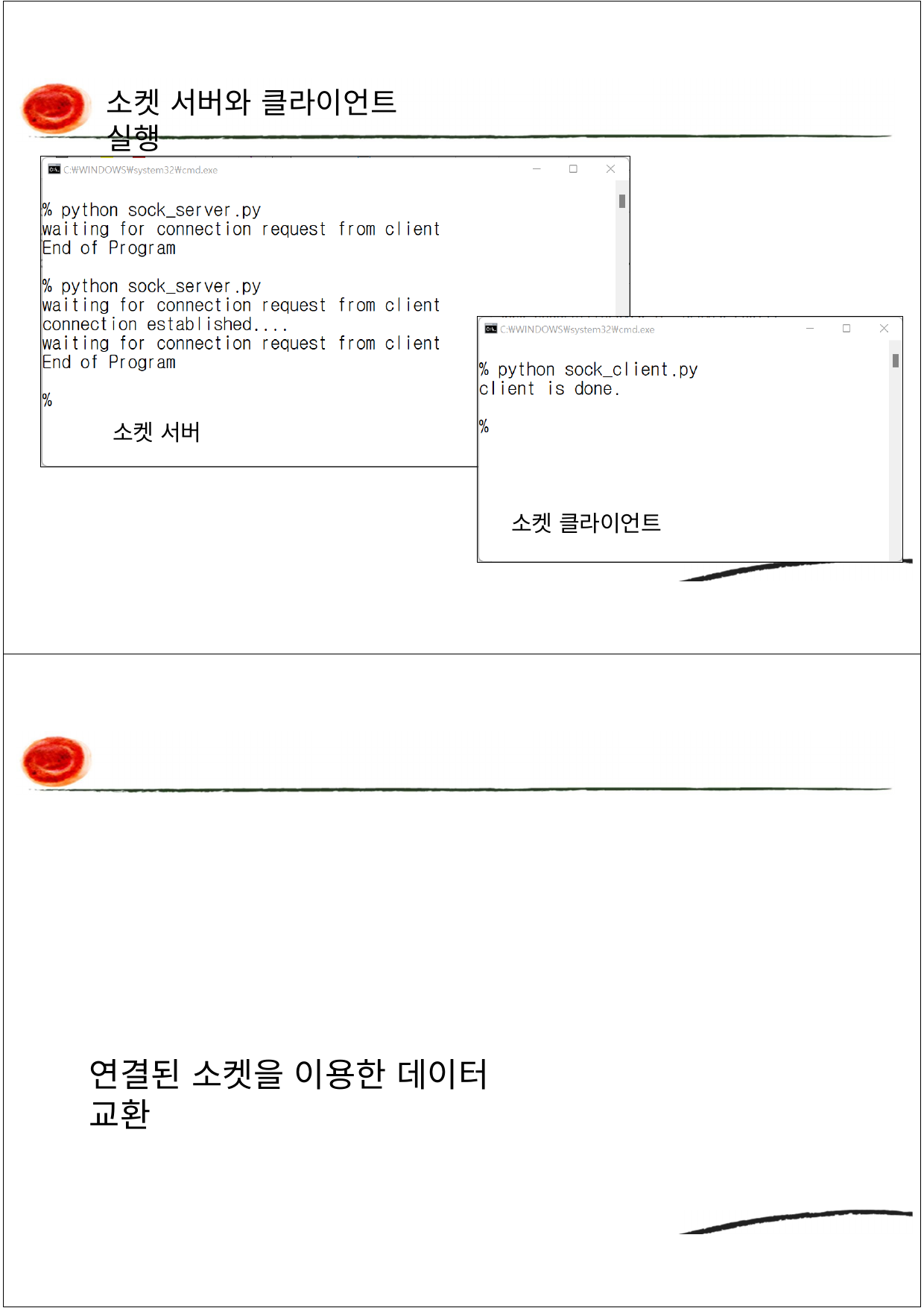

소켓 서버와 클라이언트 실행

소켓 서버
소켓 클라이언트

연결된 소켓을 이용한 데이터 교환